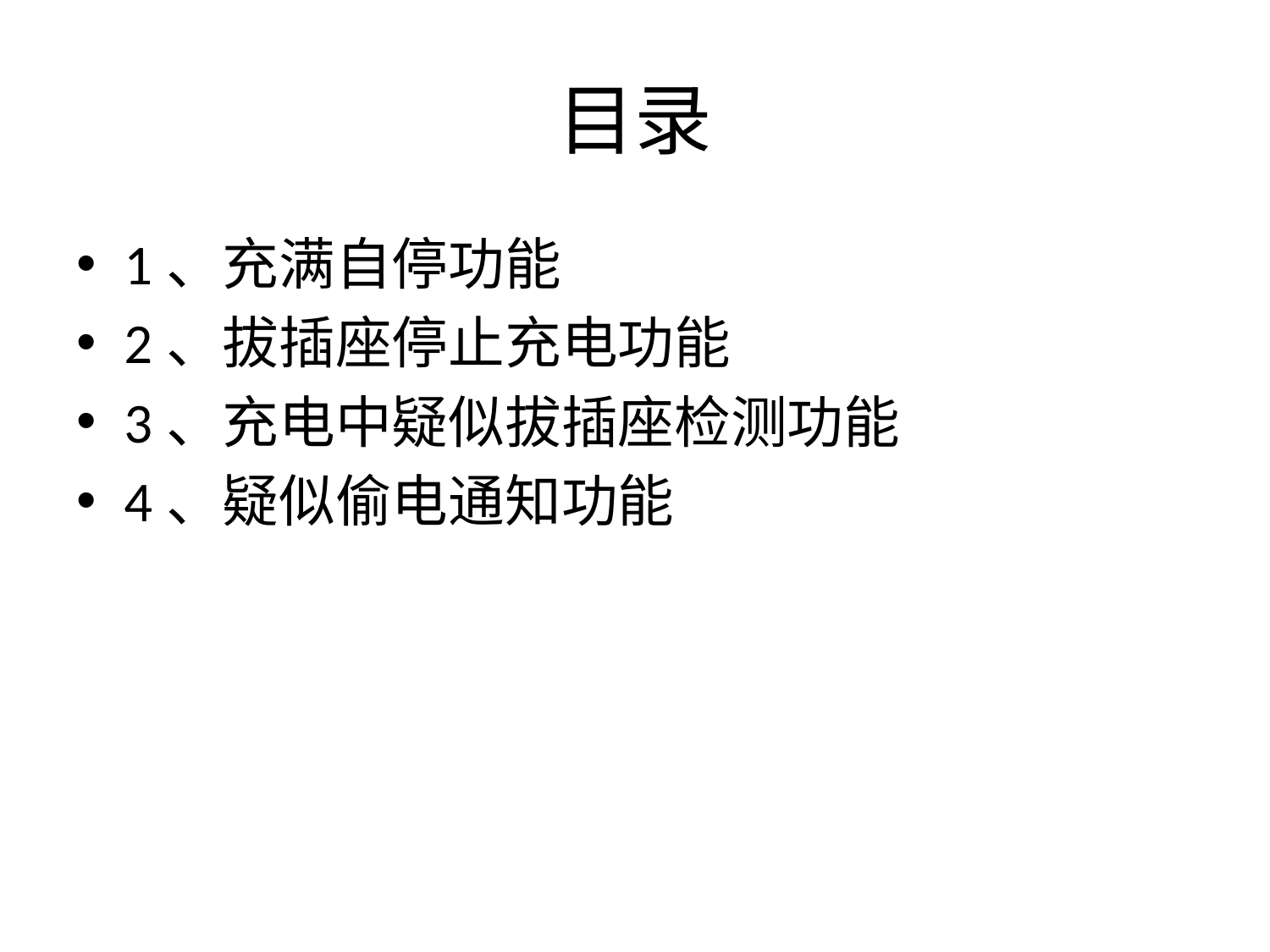

# 目录
1、充满自停功能
2、拔插座停止充电功能
3、充电中疑似拔插座检测功能
4、疑似偷电通知功能